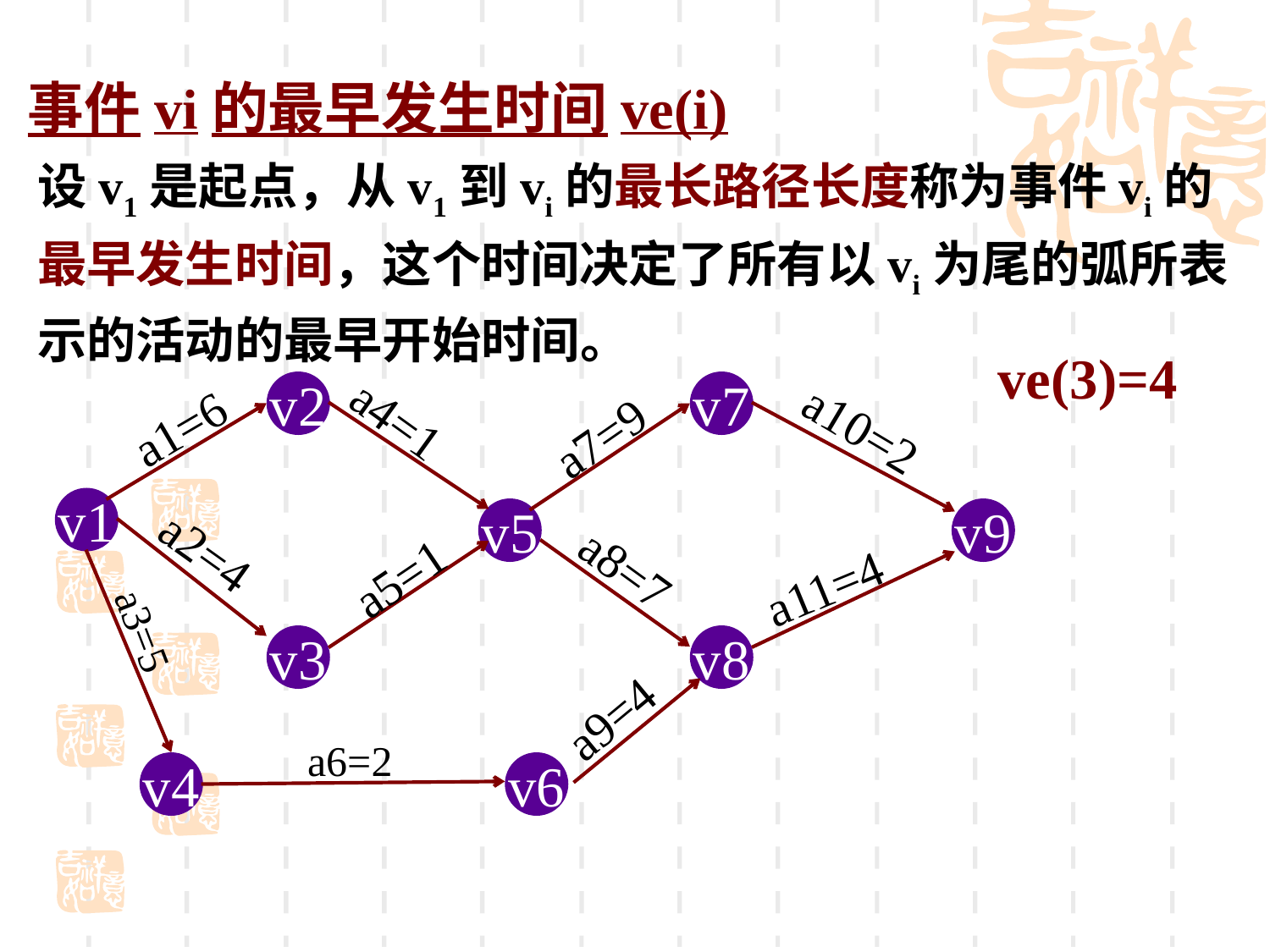

事件vi的最早发生时间ve(i)
设v1是起点，从v1到vi的最长路径长度称为事件vi的最早发生时间，这个时间决定了所有以vi为尾的弧所表示的活动的最早开始时间。
ve(3)=4
v2
v7
a4=1
a1=6
a10=2
a7=9

v1
v5
v9
a2=4

a8=7

a5=1
a11=4

a3=5
v3
v8

a9=4
a6=2
v4
v6